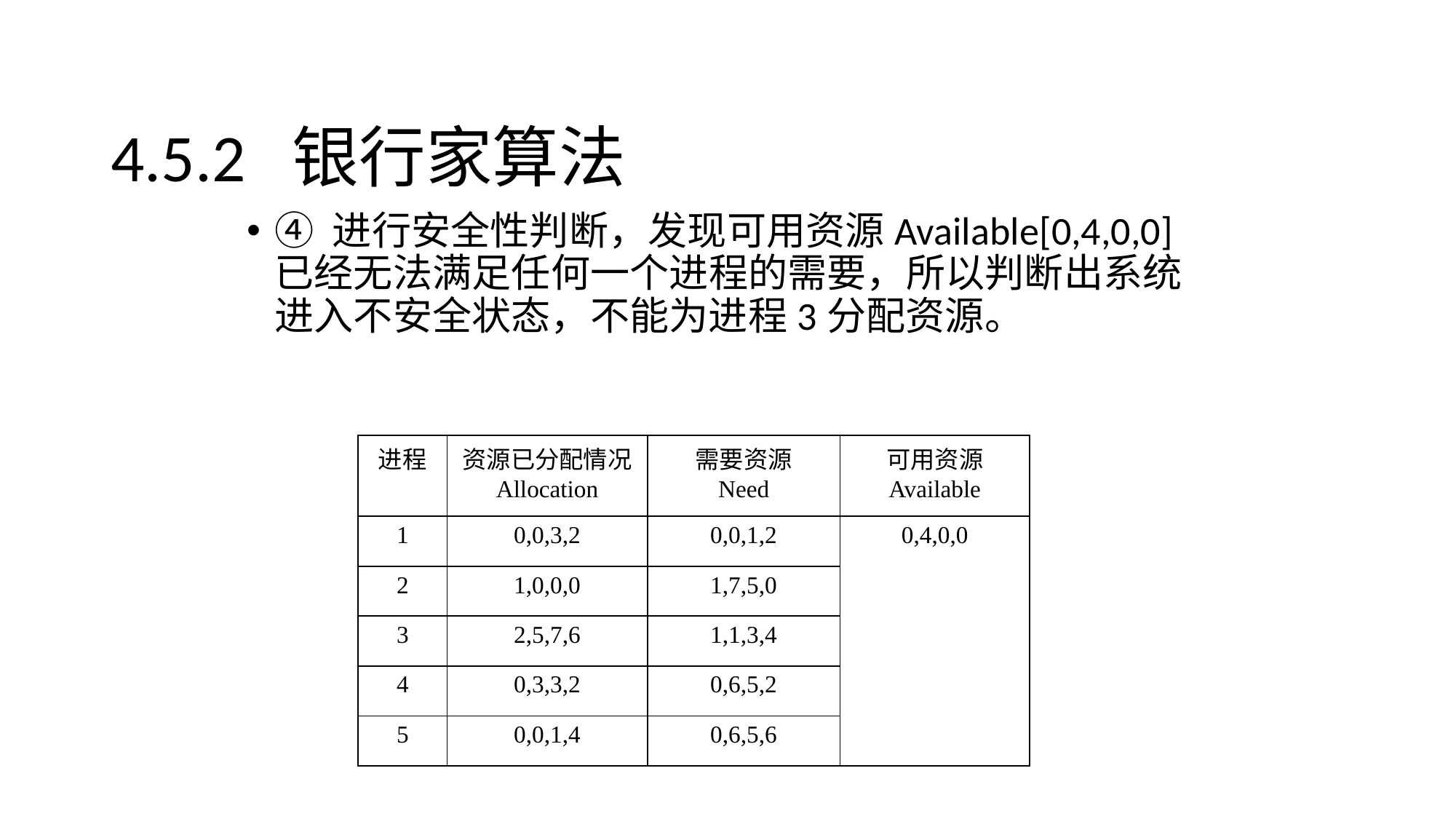

# 4.5.2  银行家算法
④ 进行安全性判断，发现可用资源Available[0,4,0,0]已经无法满足任何一个进程的需要，所以判断出系统进入不安全状态，不能为进程3分配资源。
| 进程 | 资源已分配情况 Allocation | 需要资源 Need | 可用资源 Available |
| --- | --- | --- | --- |
| 1 | 0,0,3,2 | 0,0,1,2 | 0,4,0,0 |
| 2 | 1,0,0,0 | 1,7,5,0 |  |
| 3 | 2,5,7,6 | 1,1,3,4 |  |
| 4 | 0,3,3,2 | 0,6,5,2 |  |
| 5 | 0,0,1,4 | 0,6,5,6 |  |
16